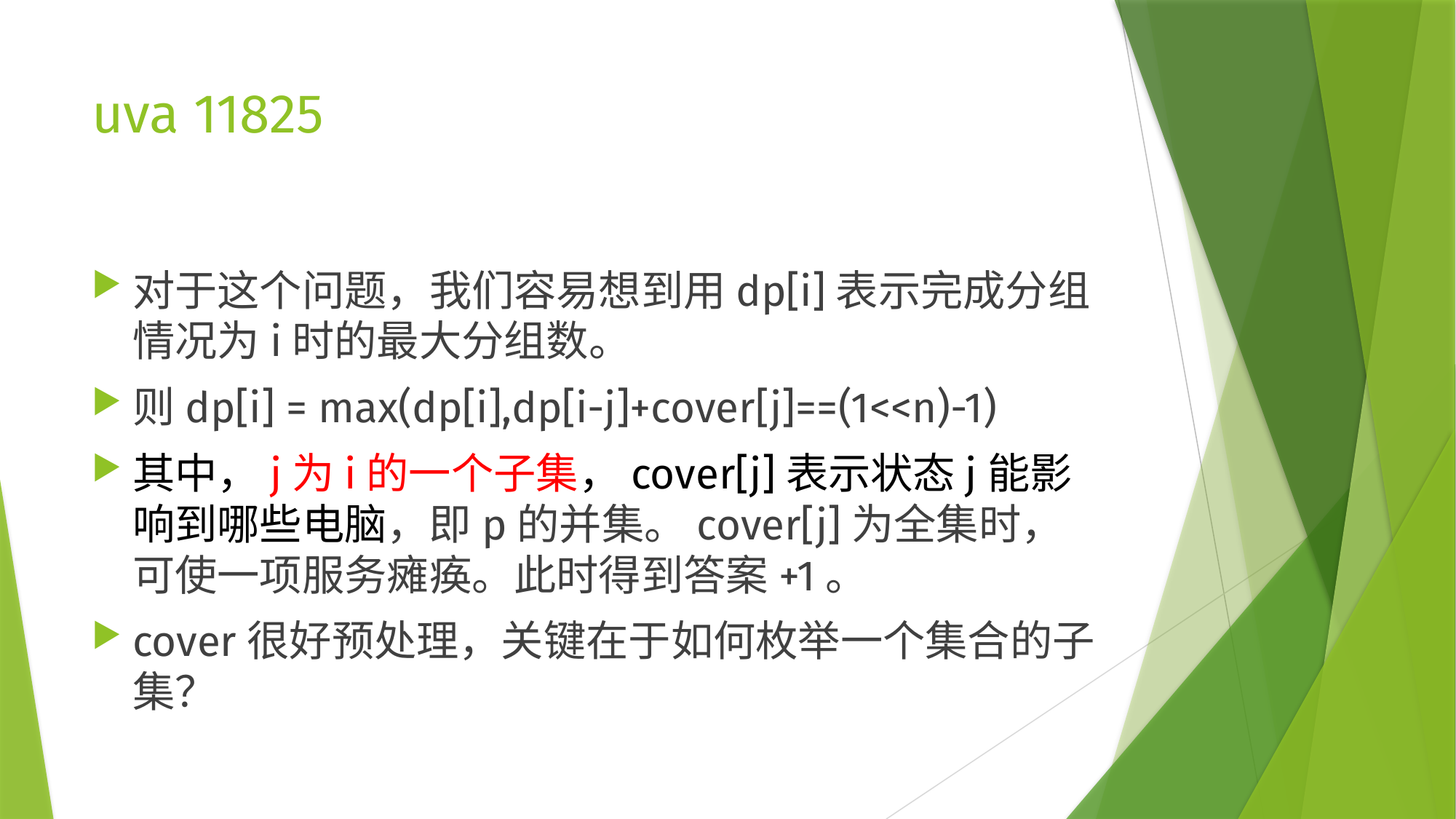

# uva 11825
对于这个问题，我们容易想到用dp[i]表示完成分组情况为i时的最大分组数。
则dp[i] = max(dp[i],dp[i-j]+cover[j]==(1<<n)-1)
其中，j为i的一个子集，cover[j]表示状态j能影响到哪些电脑，即p的并集。cover[j]为全集时，可使一项服务瘫痪。此时得到答案+1。
cover很好预处理，关键在于如何枚举一个集合的子集？